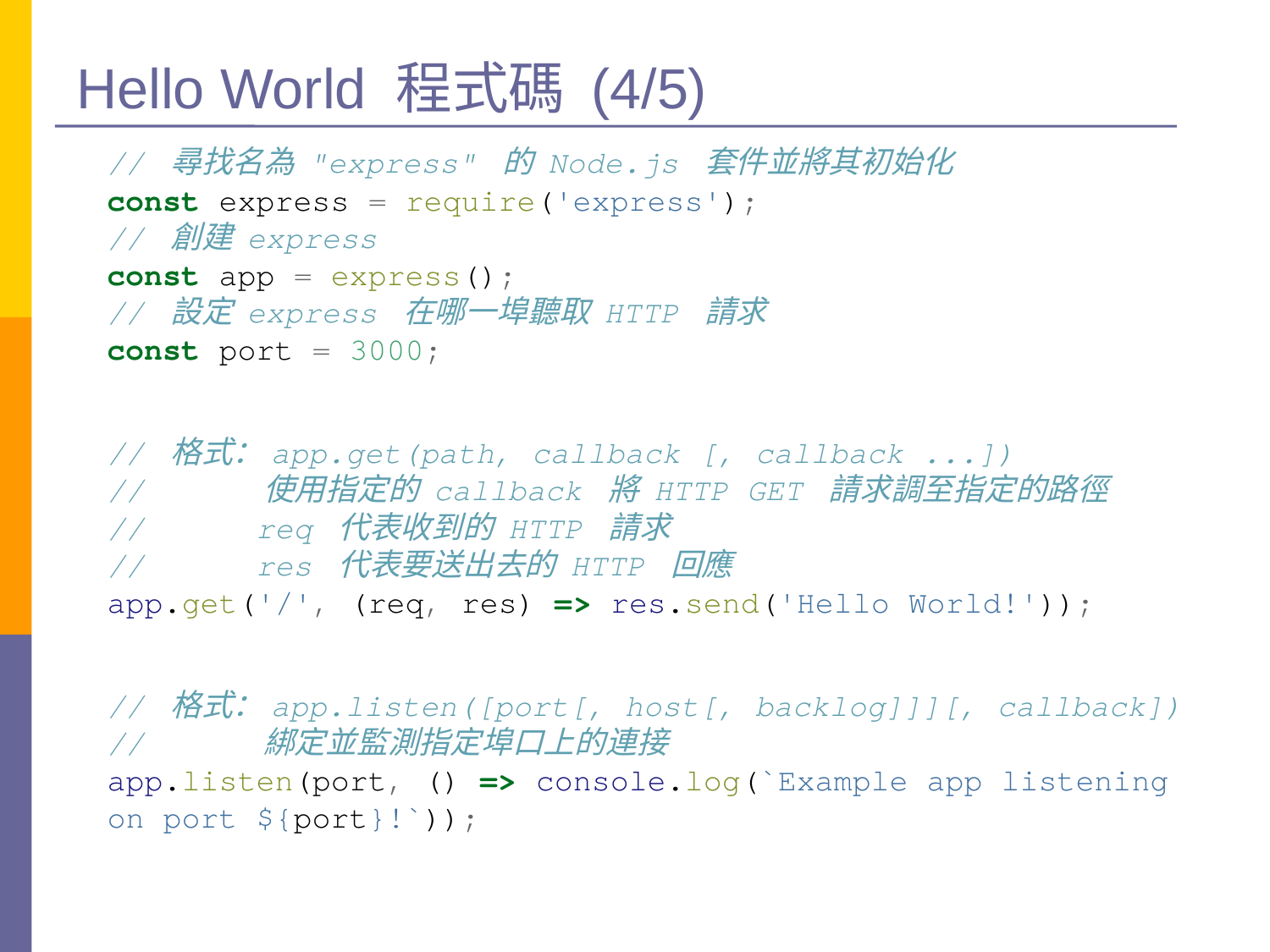

# Hello World 程式碼 (4/5)
// 尋找名為 "express" 的 Node.js 套件並將其初始化
const express = require('express');
// 創建 express
const app = express();
// 設定 express 在哪一埠聽取 HTTP 請求
const port = 3000;
// 格式：app.get(path, callback [, callback ...])
//      使用指定的 callback 將 HTTP GET 請求調至指定的路徑
//      req 代表收到的 HTTP 請求
//      res 代表要送出去的 HTTP 回應
app.get('/', (req, res) => res.send('Hello World!'));
// 格式：app.listen([port[, host[, backlog]]][, callback])
//      綁定並監測指定埠口上的連接
app.listen(port, () => console.log(`Example app listening on port ${port}!`));